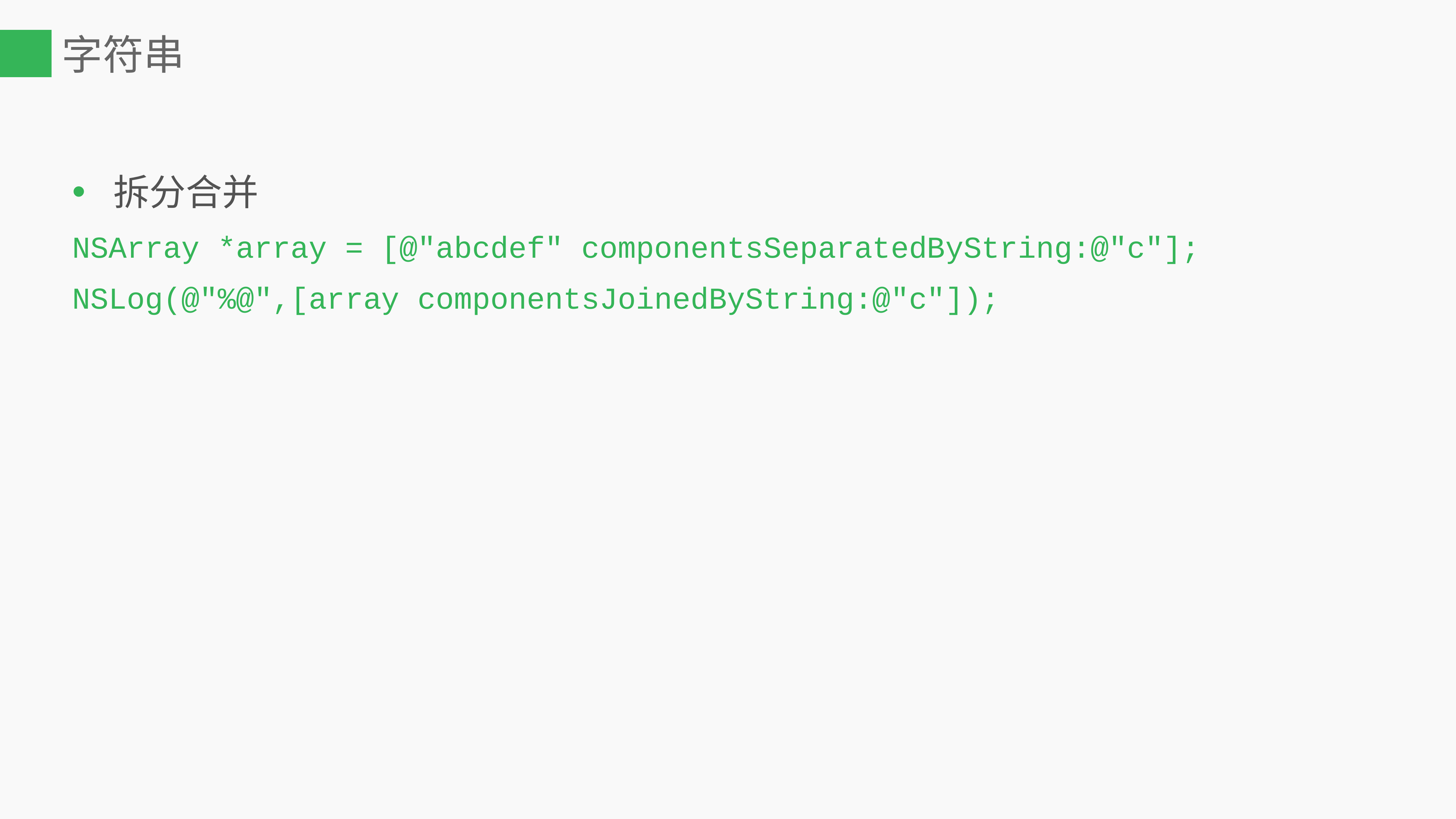

# 字符串
拆分合并
NSArray *array = [@"abcdef" componentsSeparatedByString:@"c"];
NSLog(@"%@",[array componentsJoinedByString:@"c"]);